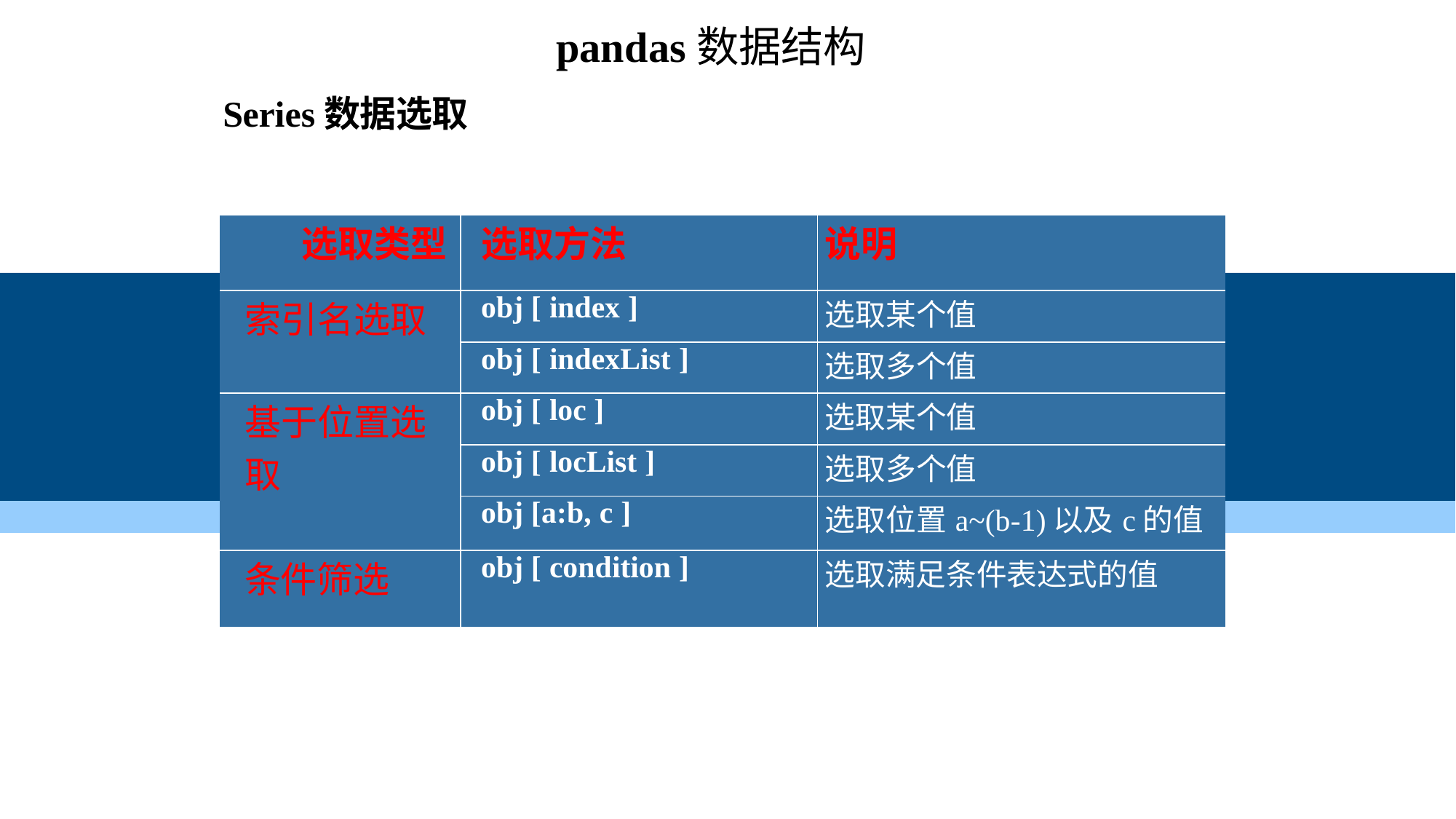

pandas数据结构
Series数据选取
| 选取类型 | 选取方法 | 说明 |
| --- | --- | --- |
| 索引名选取 | obj [ index ] | 选取某个值 |
|  | obj [ indexList ] | 选取多个值 |
| 基于位置选取 | obj [ loc ] | 选取某个值 |
|  | obj [ locList ] | 选取多个值 |
|  | obj [a:b, c ] | 选取位置a~(b-1)以及c的值 |
| 条件筛选 | obj [ condition ] | 选取满足条件表达式的值 |